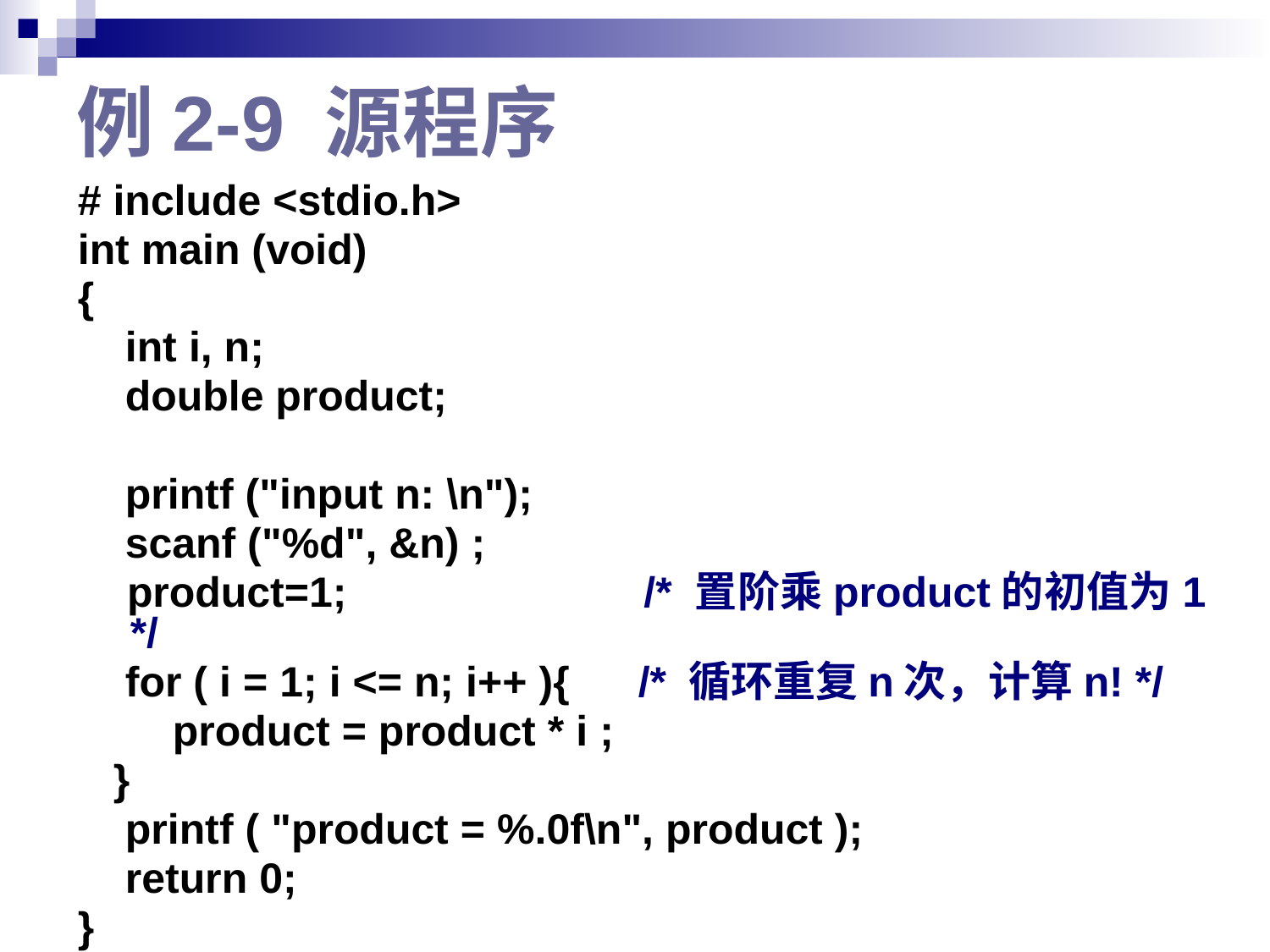

# 例2-9 源程序
# include <stdio.h>
int main (void)
{
    int i, n;
    double product;

    printf ("input n: \n");
    scanf ("%d", &n) ;
    product=1;         		/* 置阶乘product的初值为1 */
    for ( i = 1; i <= n; i++ ){	/* 循环重复n次，计算n! */
        product = product * i ;
   }
    printf ( "product = %.0f\n", product );
    return 0;
}